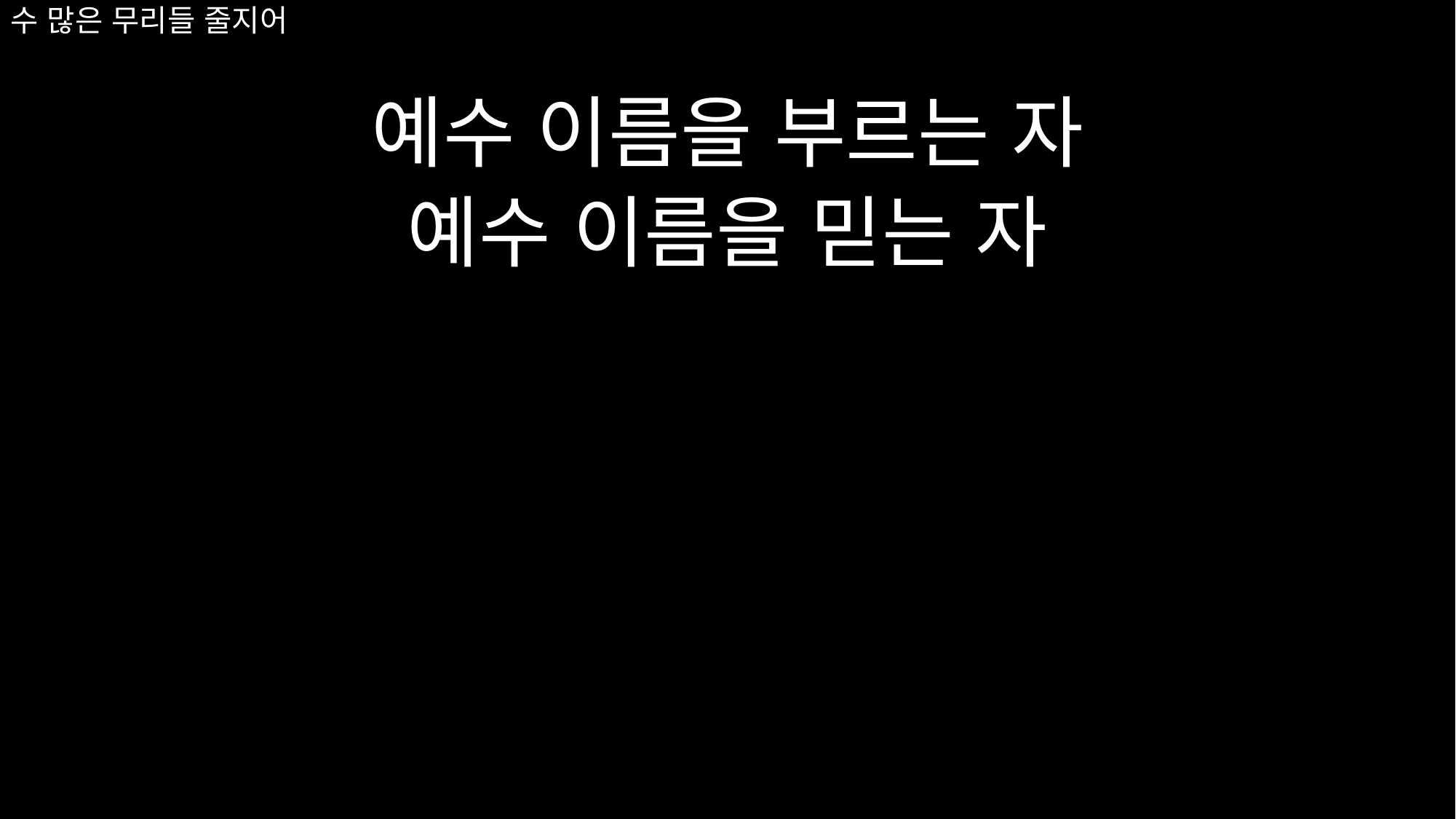

# 수 많은 무리들 줄지어
예수 이름을 부르는 자
예수 이름을 믿는 자